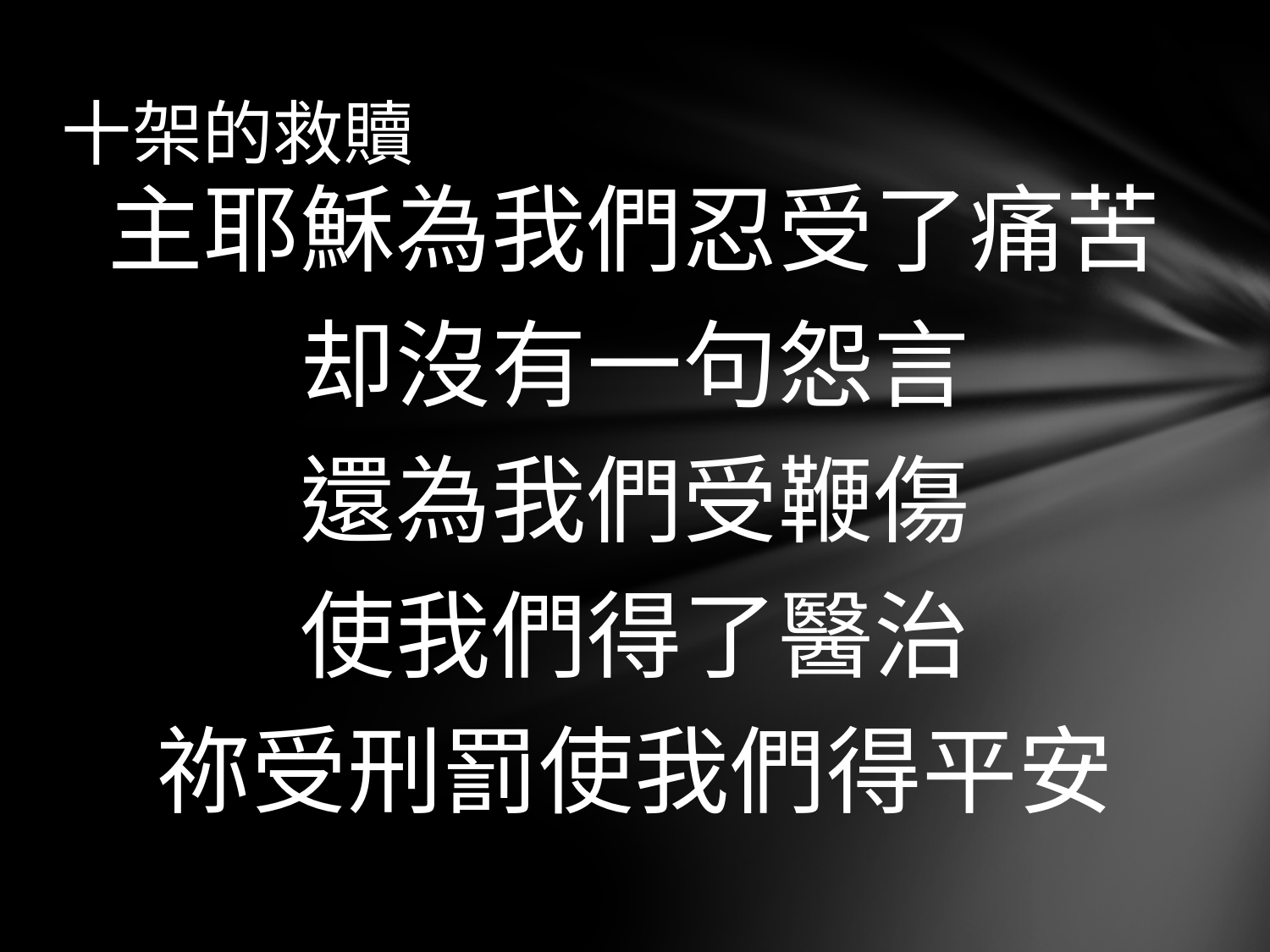

# 十架的救贖
主耶穌為我們忍受了痛苦
却沒有一句怨言
還為我們受鞭傷
使我們得了醫治
祢受刑罰使我們得平安